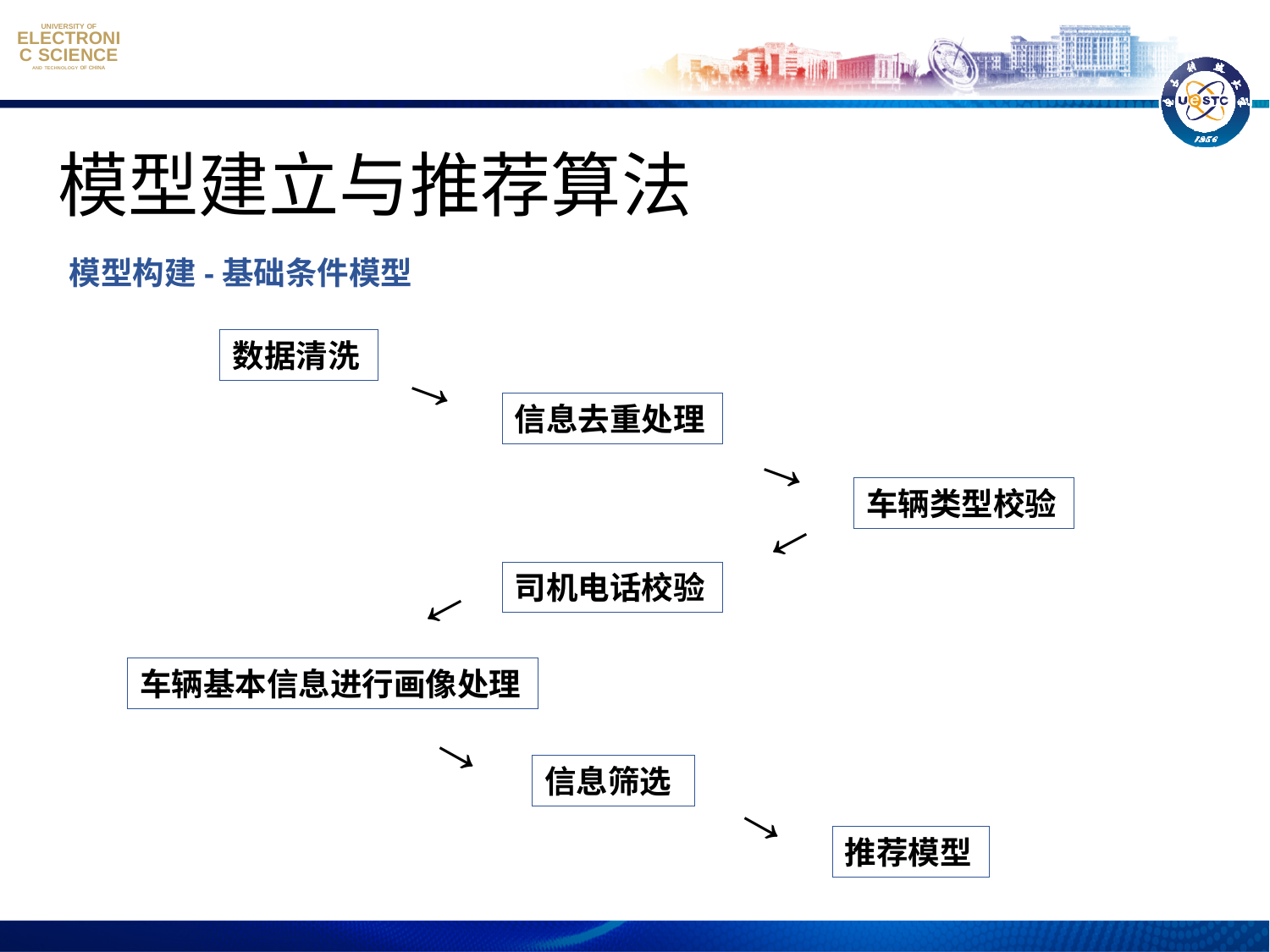

模型建立与推荐算法
模型构建-基础条件模型
数据清洗
→
信息去重处理
→
车辆类型校验
→
司机电话校验
→
车辆基本信息进行画像处理
→
信息筛选
→
推荐模型